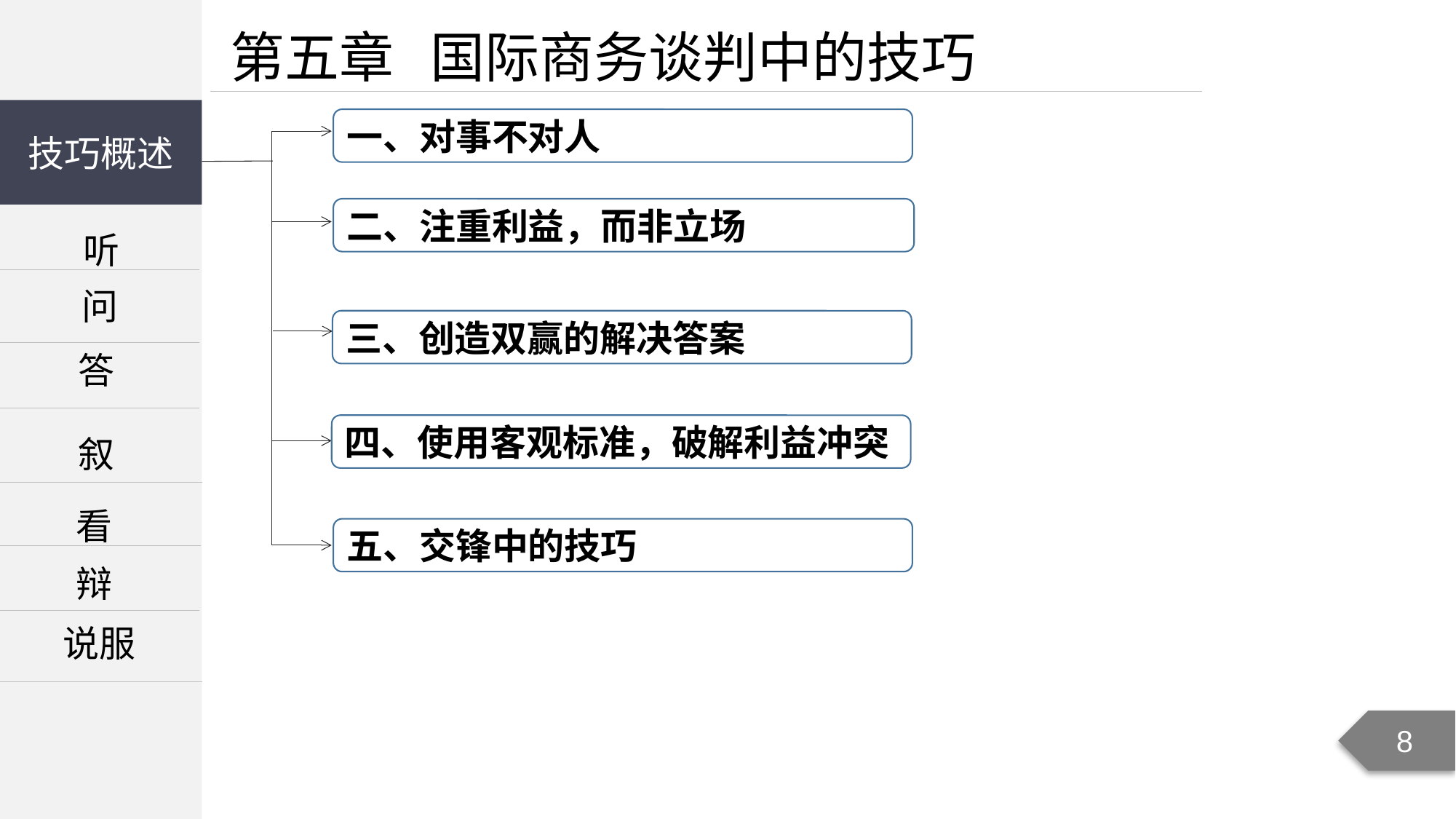

第五章   国际商务谈判中的技巧
技巧概述
一、对事不对人

二、注重利益，而非立场
听
问
三、创造双赢的解决答案
答
叙
四、使用客观标准，破解利益冲突
看
五、交锋中的技巧
辩
说服
8